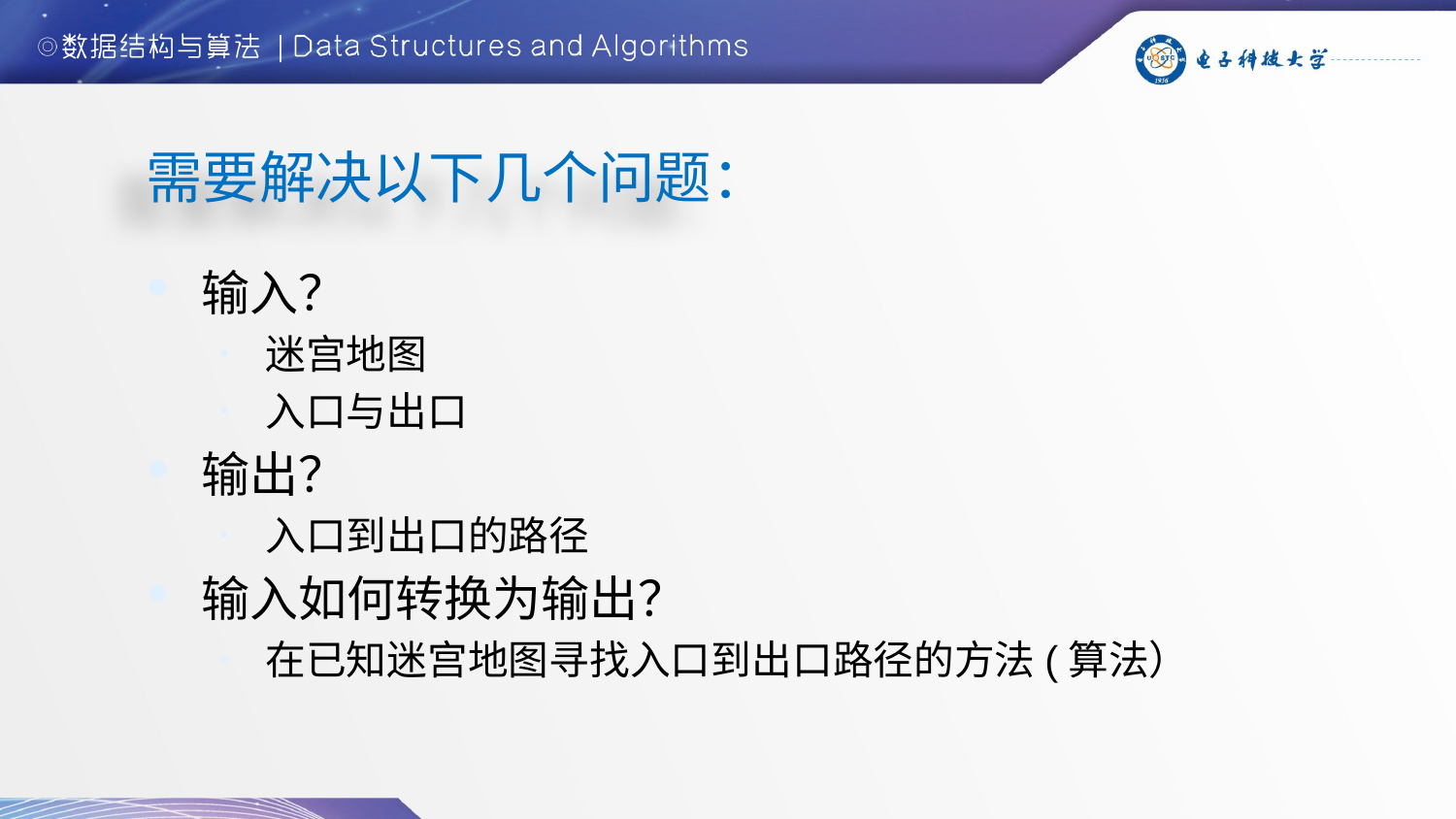

需要解决以下几个问题：
输入？
迷宫地图
入口与出口
输出？
入口到出口的路径
输入如何转换为输出？
在已知迷宫地图寻找入口到出口路径的方法(算法）
7